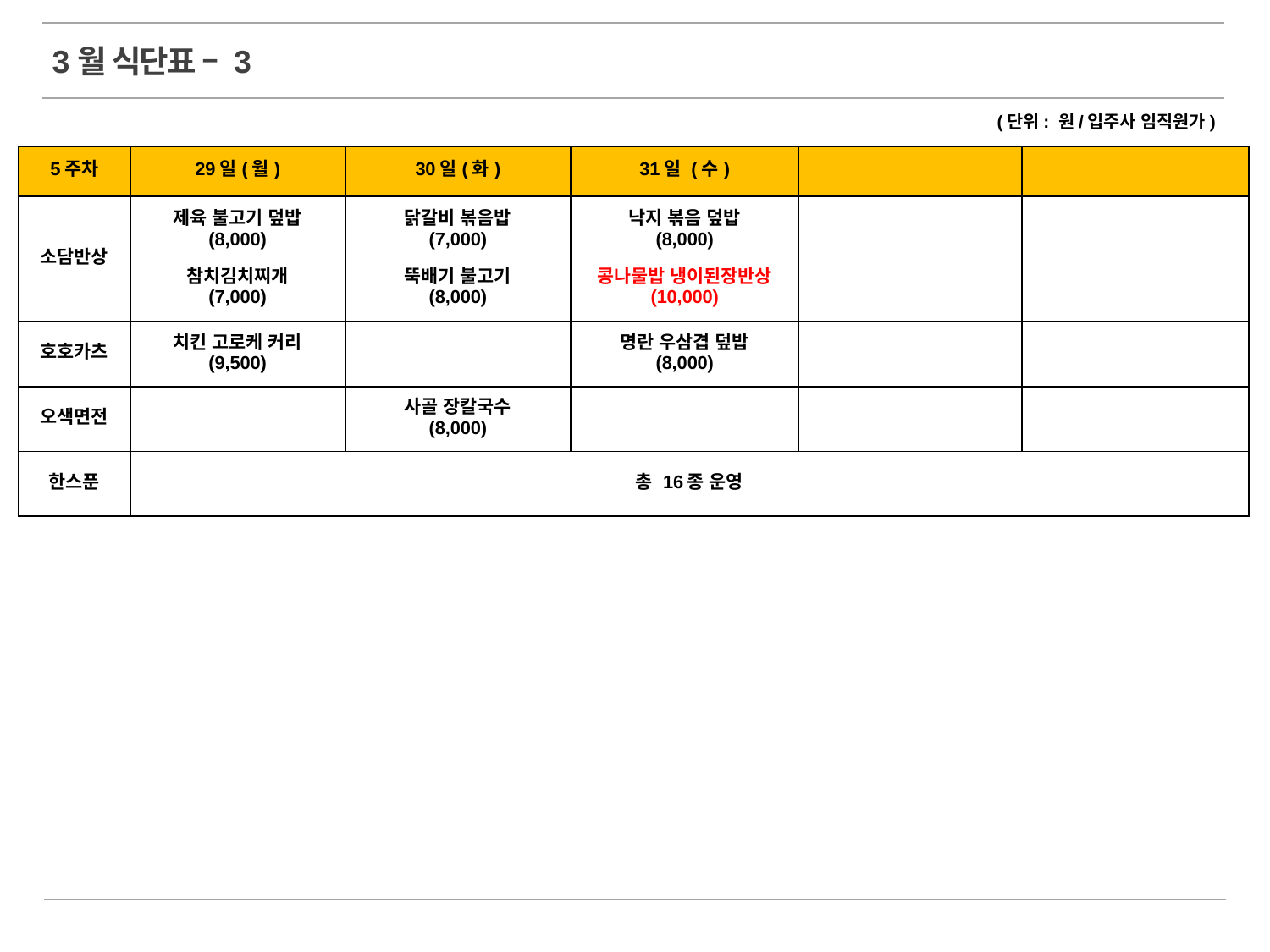

3월 식단표 – 3
(단위: 원/입주사 임직원가)
| 5주차 | 29일(월) | 30일(화) | 31일 (수) |  |  |
| --- | --- | --- | --- | --- | --- |
| 소담반상 | 제육 불고기 덮밥 (8,000) 참치김치찌개 (7,000) | 닭갈비 볶음밥 (7,000) 뚝배기 불고기 (8,000) | 낙지 볶음 덮밥 (8,000) 콩나물밥 냉이된장반상 (10,000) |  |  |
| 호호카츠 | 치킨 고로케 커리 (9,500) |  | 명란 우삼겹 덮밥 (8,000) |  |  |
| 오색면전 |  | 사골 장칼국수 (8,000) |  |  |  |
| 한스푼 | 총 16종 운영 |  |  |  |  |